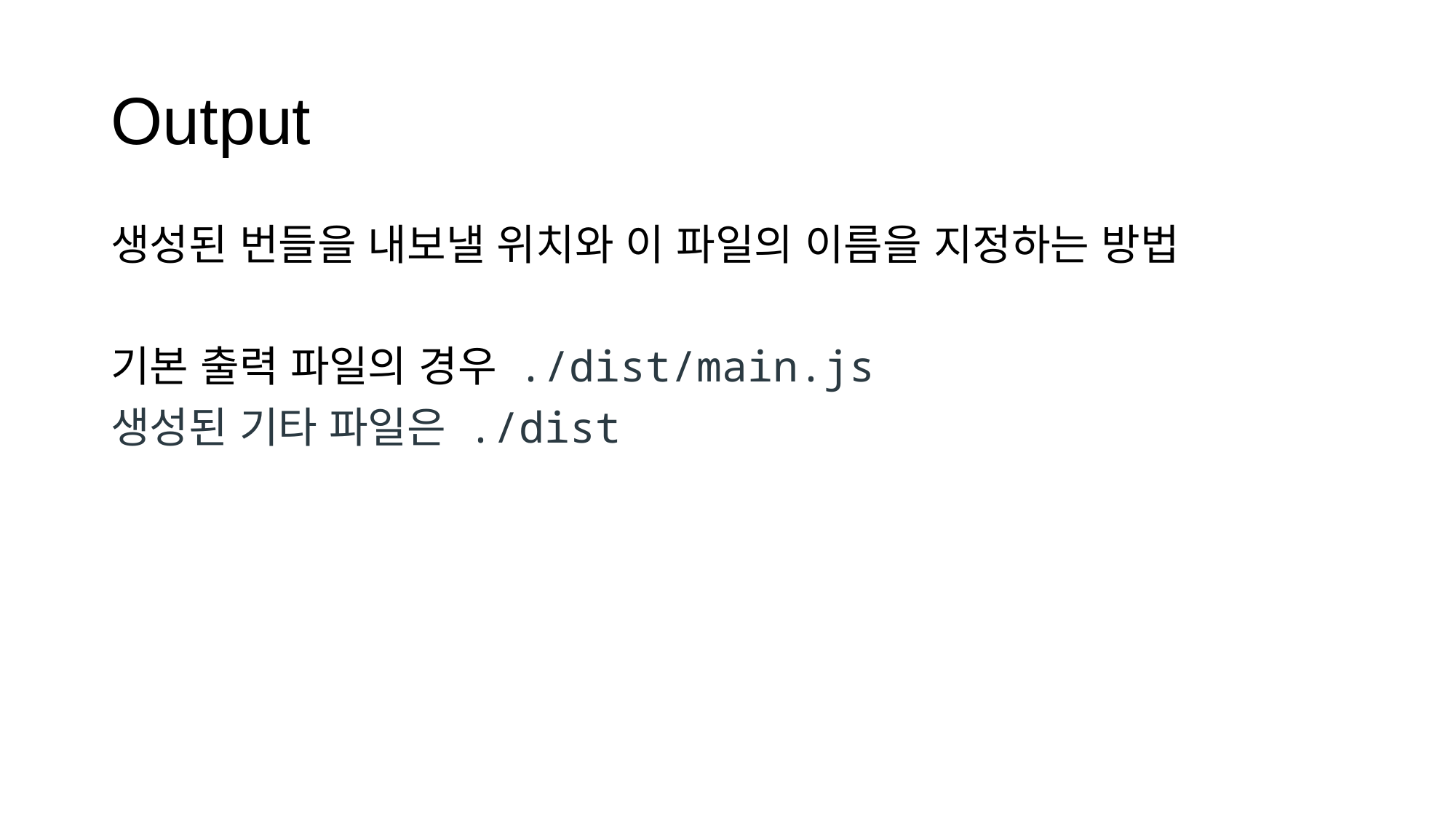

# Output
생성된 번들을 내보낼 위치와 이 파일의 이름을 지정하는 방법

기본 출력 파일의 경우 ./dist/main.js
생성된 기타 파일은 ./dist